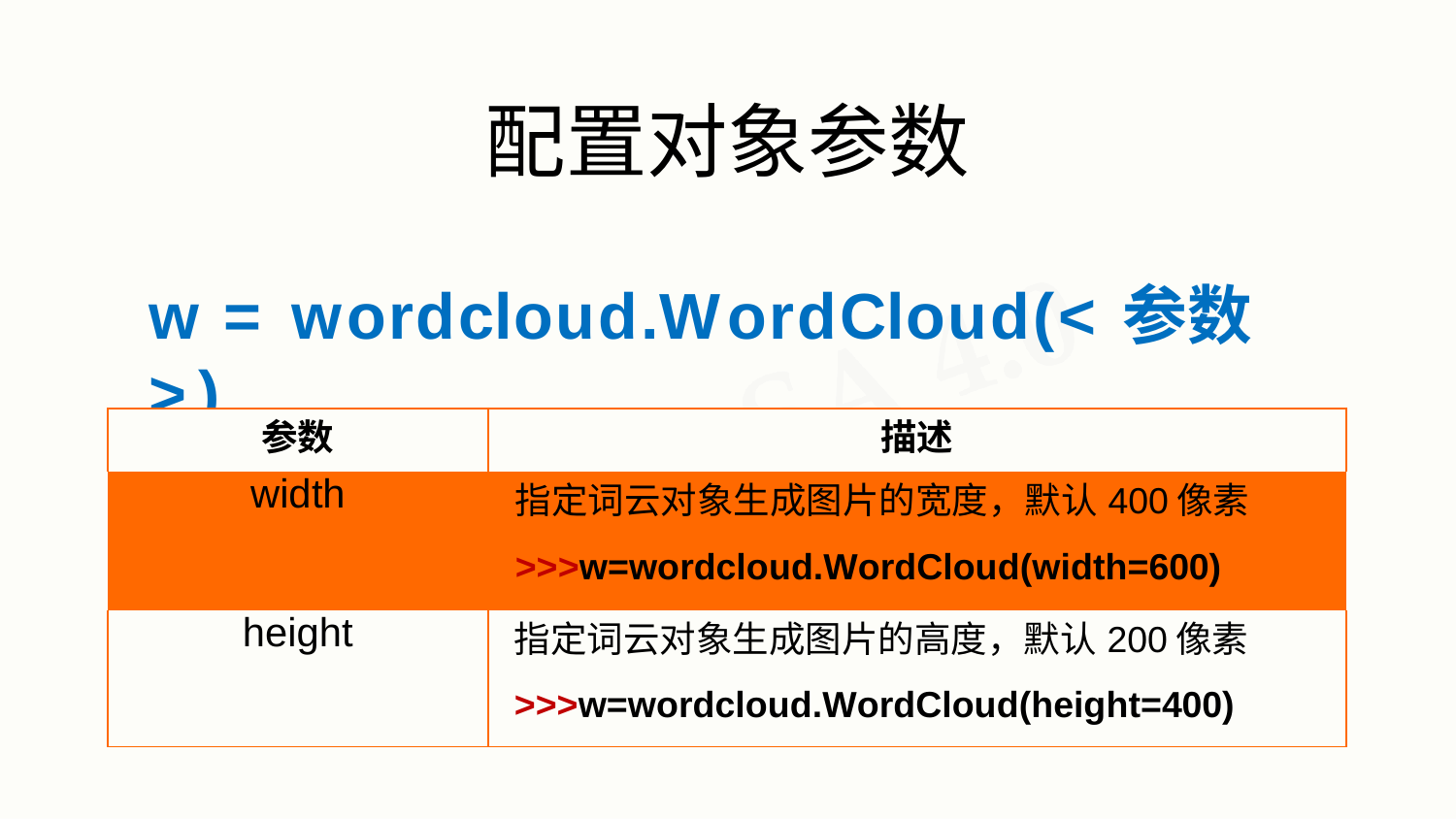

# 配置对象参数
w = wordcloud.WordCloud(<参数>)

| 参数 | 描述 |
| --- | --- |
| width | 指定词云对象生成图片的宽度，默认400像素 >>>w=wordcloud.WordCloud(width=600) |
| height | 指定词云对象生成图片的高度，默认200像素 >>>w=wordcloud.WordCloud(height=400) |